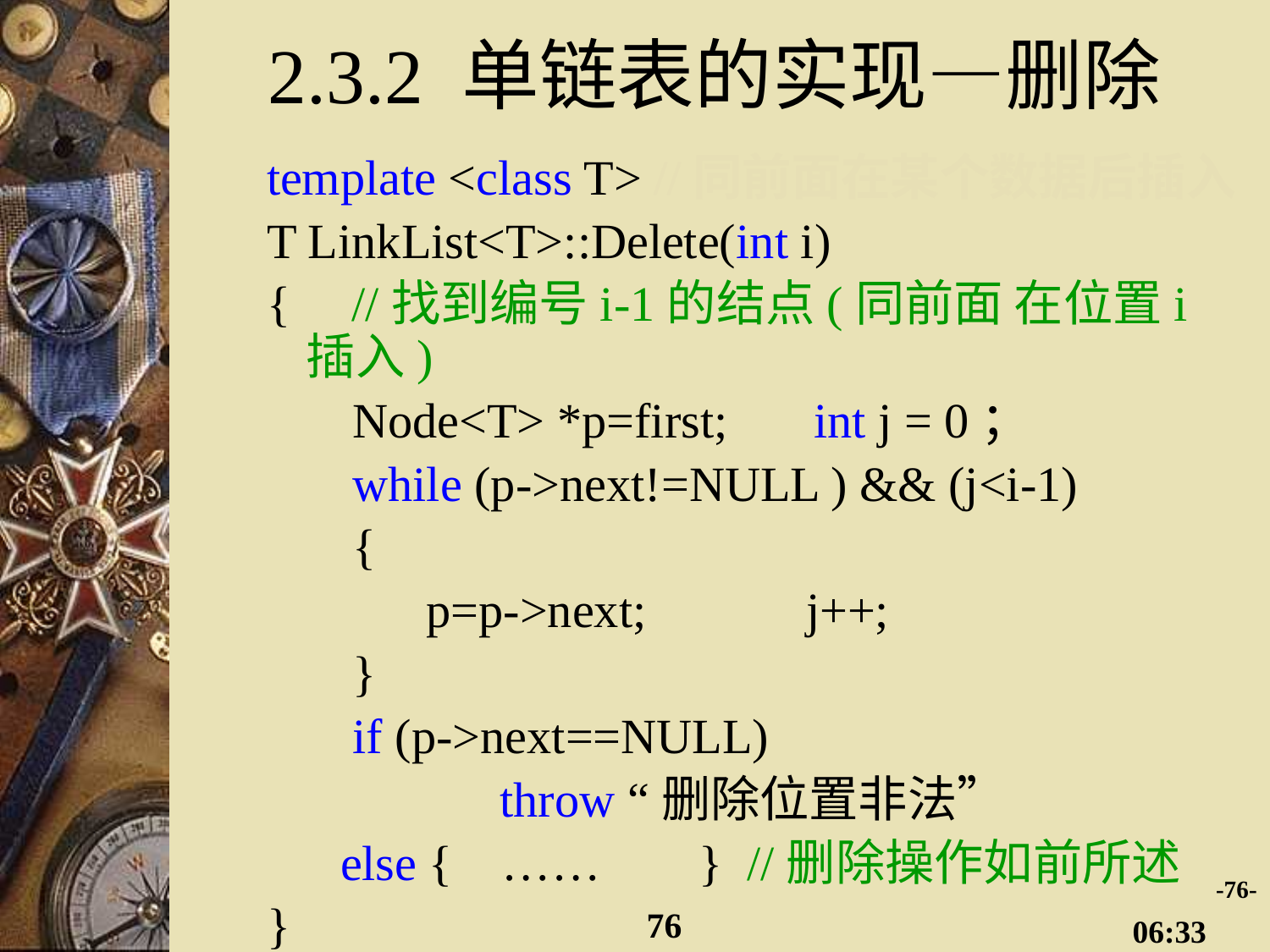

# 2.3.2 单链表的实现—删除
template <class T> //同前面在某个数据后插入
T LinkList<T>::Delete(int i)
{     //找到编号i-1的结点(同前面 在位置i插入)
       Node<T> *p=first;       int j = 0；
       while (p->next!=NULL ) && (j<i-1)
       {
             p=p->next;             j++;
       }
       if (p->next==NULL)
                   throw “删除位置非法”
      else {    ……        }  //删除操作如前所述
}
-76-